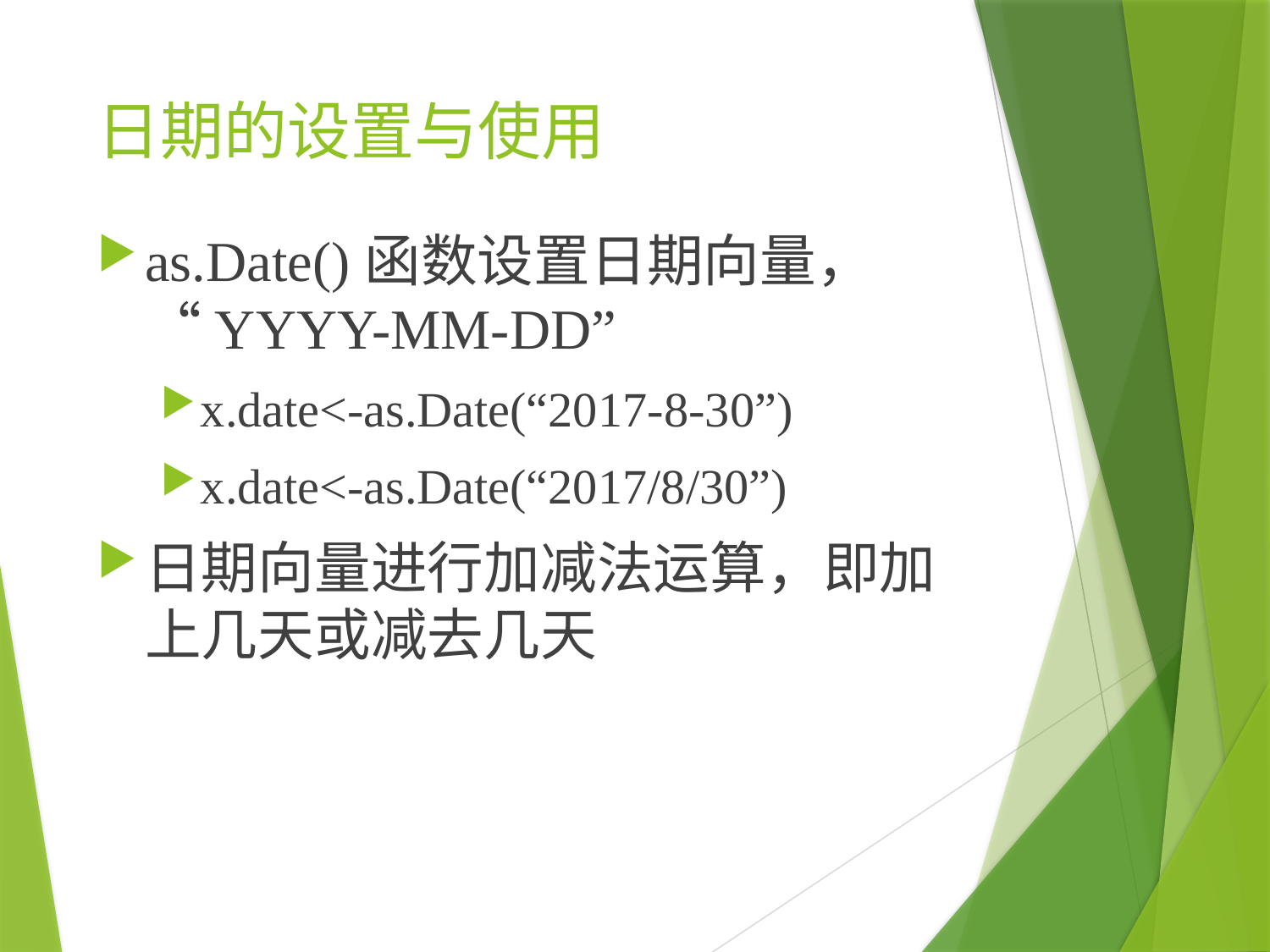

# 日期的设置与使用
as.Date()函数设置日期向量， “YYYY-MM-DD”
x.date<-as.Date(“2017-8-30”)
x.date<-as.Date(“2017/8/30”)
日期向量进行加减法运算，即加上几天或减去几天